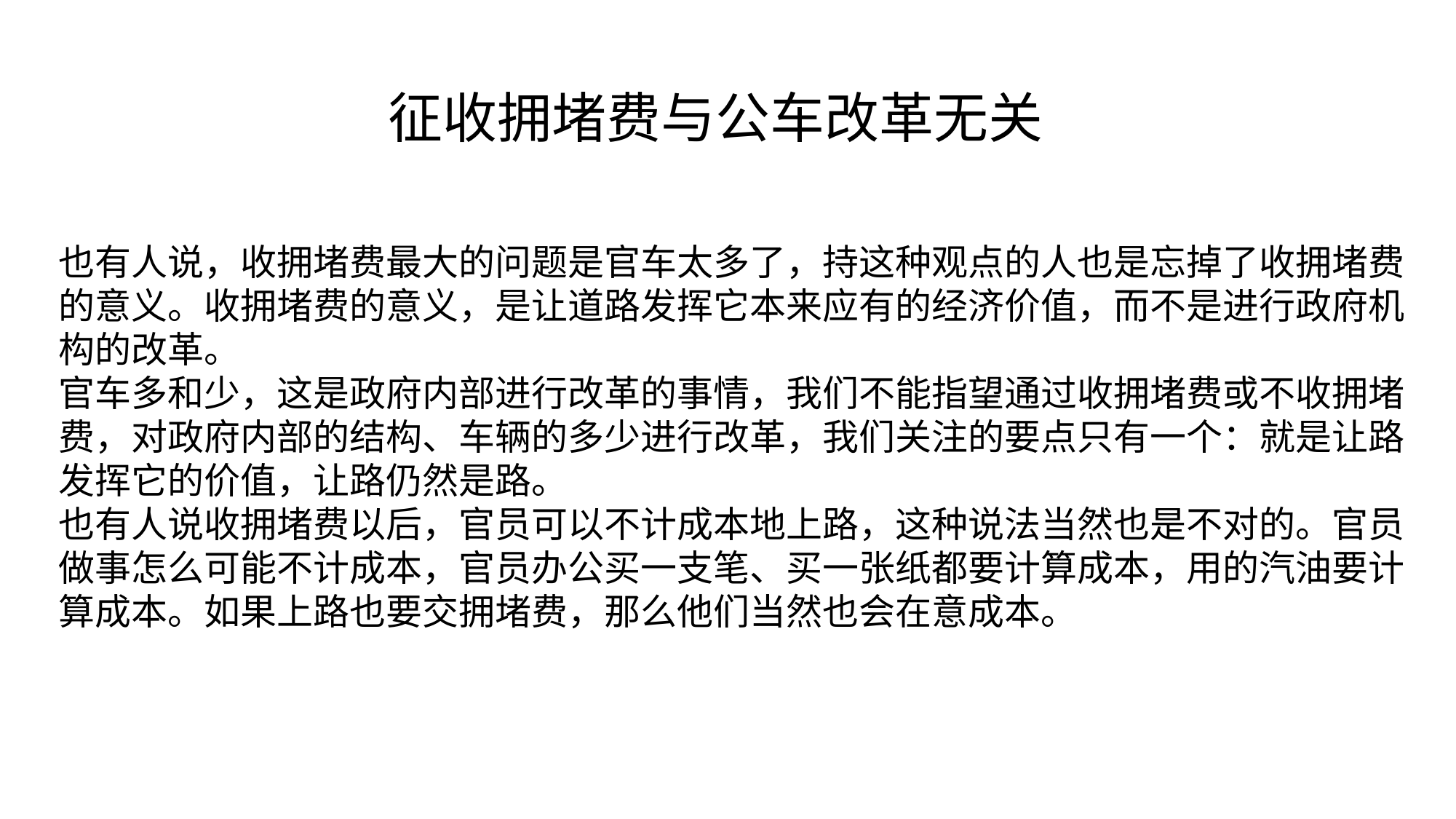

# 征收拥堵费与公车改革无关
也有人说，收拥堵费最大的问题是官车太多了，持这种观点的人也是忘掉了收拥堵费的意义。收拥堵费的意义，是让道路发挥它本来应有的经济价值，而不是进行政府机构的改革。
官车多和少，这是政府内部进行改革的事情，我们不能指望通过收拥堵费或不收拥堵费，对政府内部的结构、车辆的多少进行改革，我们关注的要点只有一个：就是让路发挥它的价值，让路仍然是路。
也有人说收拥堵费以后，官员可以不计成本地上路，这种说法当然也是不对的。官员做事怎么可能不计成本，官员办公买一支笔、买一张纸都要计算成本，用的汽油要计算成本。如果上路也要交拥堵费，那么他们当然也会在意成本。